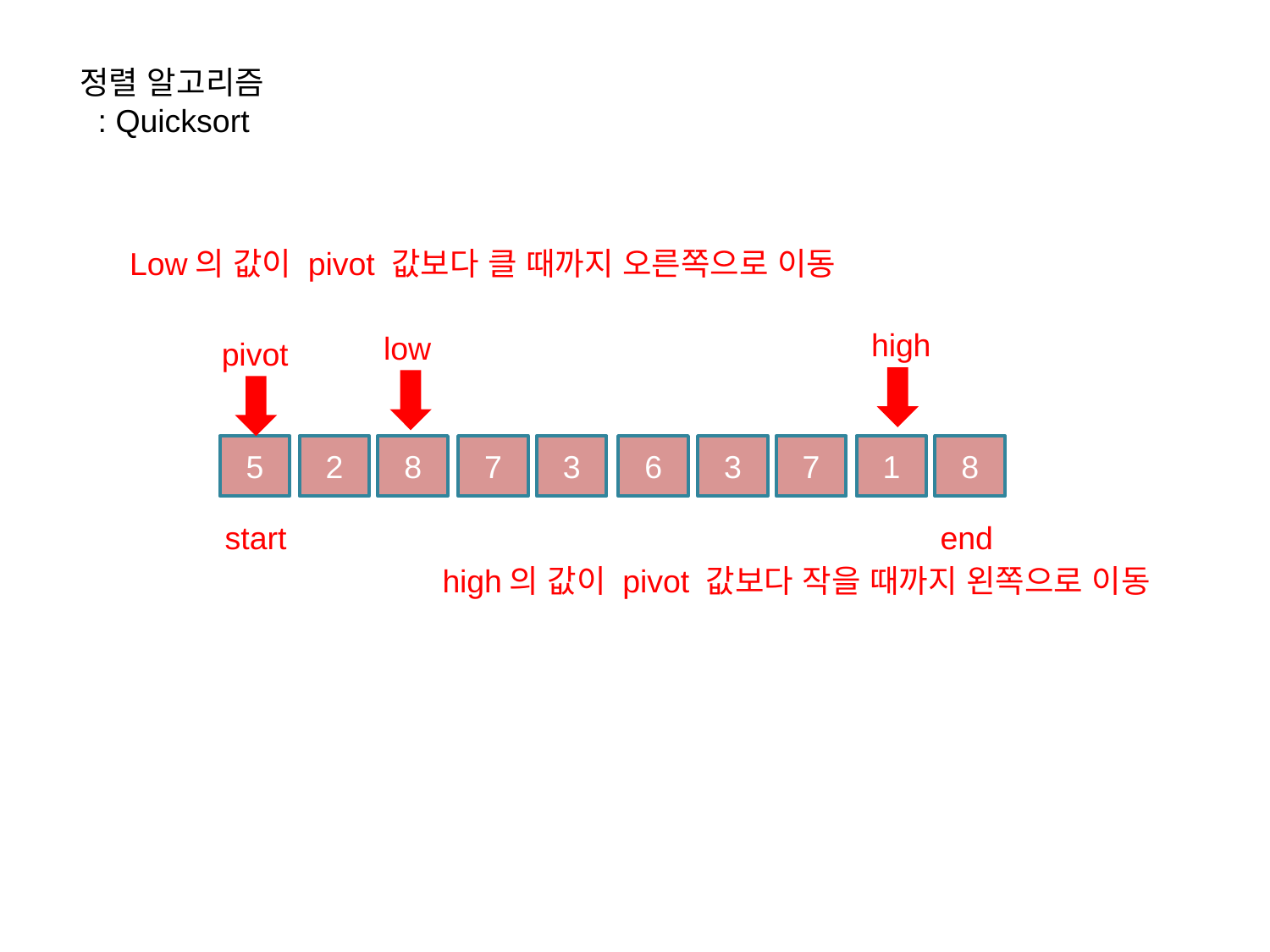

정렬 알고리즘
  : Quicksort
Low의 값이 pivot 값보다 클 때까지 오른쪽으로 이동
high

low

pivot

5
2
8
7
3
6
3
7
1
8
start
end
high의 값이 pivot 값보다 작을 때까지 왼쪽으로 이동